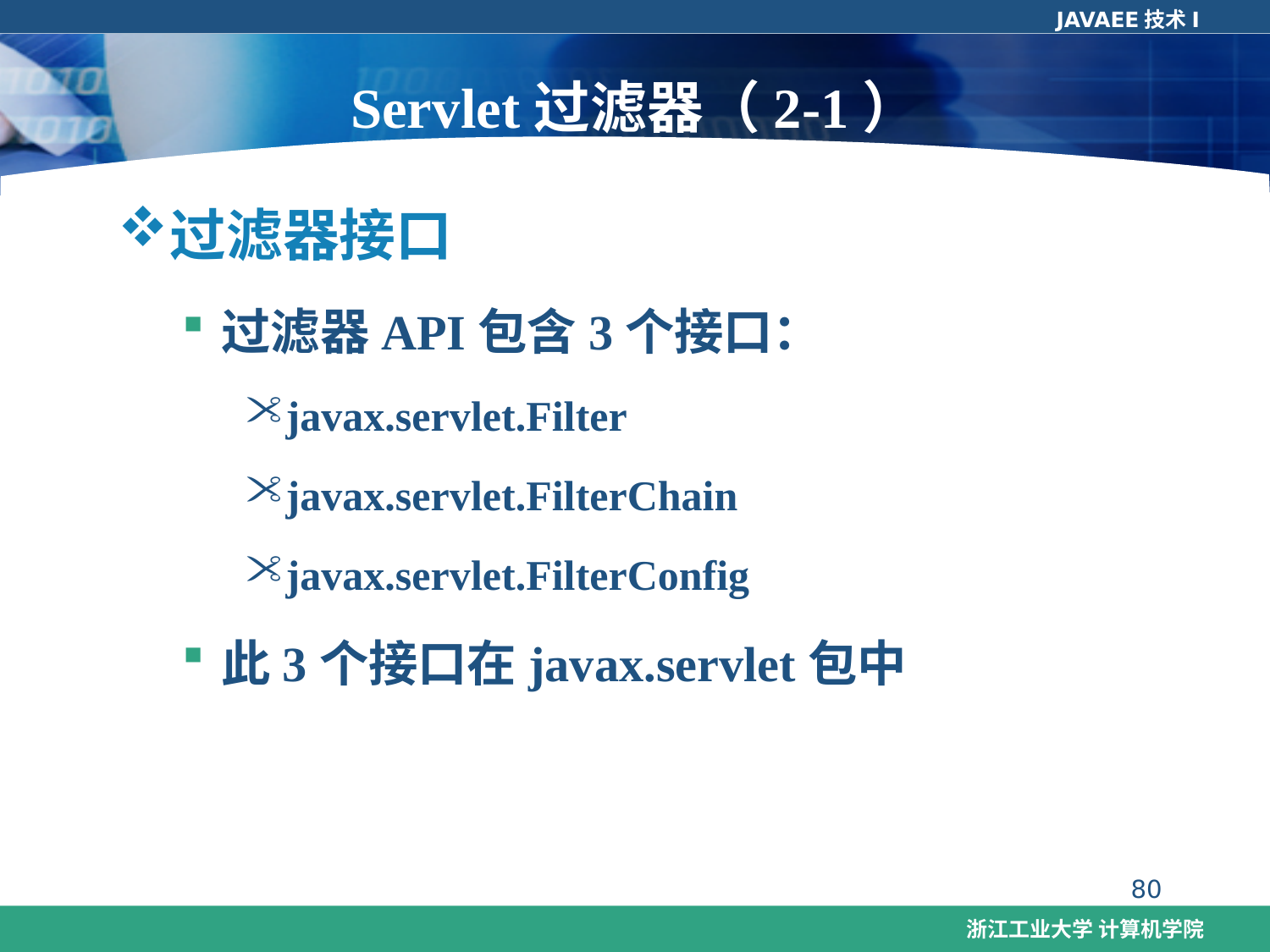

Servlet过滤器（2-1）
过滤器接口
过滤器API包含3个接口：
javax.servlet.Filter
javax.servlet.FilterChain
javax.servlet.FilterConfig
此3个接口在javax.servlet包中

80